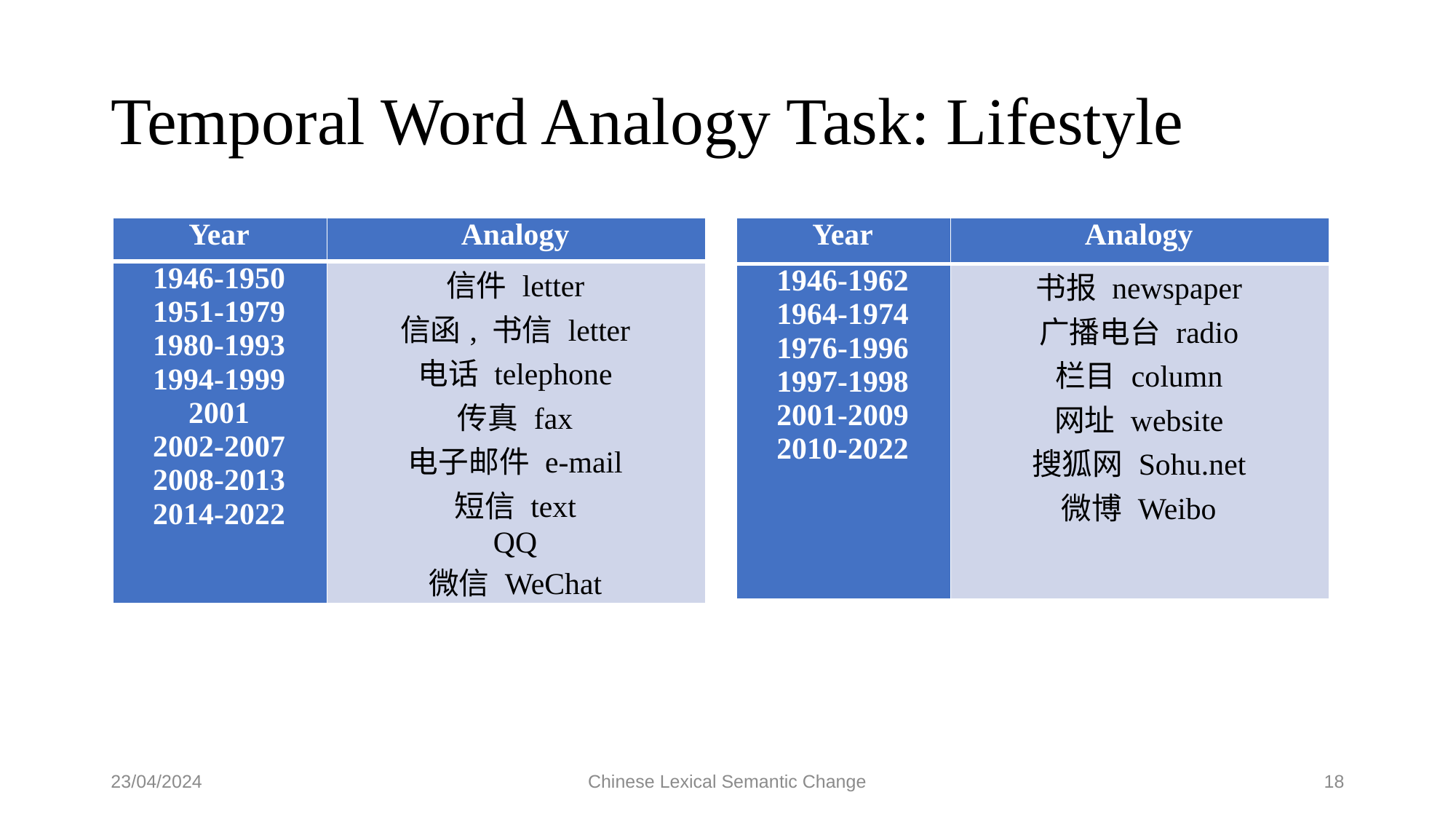

# Temporal Word Analogy Task: Lifestyle
| Year | Analogy |
| --- | --- |
| 1946-1950 1951-1979 1980-1993 1994-1999 2001 2002-2007 2008-2013 2014-2022 | 信件 letter 信函, 书信 letter 电话 telephone 传真 fax 电子邮件 e-mail 短信 text QQ 微信 WeChat |
| Year | Analogy |
| --- | --- |
| 1946-1962 1964-1974 1976-1996 1997-1998 2001-2009 2010-2022 | 书报 newspaper 广播电台 radio 栏目 column 网址 website 搜狐网 Sohu.net 微博 Weibo |
23/04/2024
Chinese Lexical Semantic Change
18